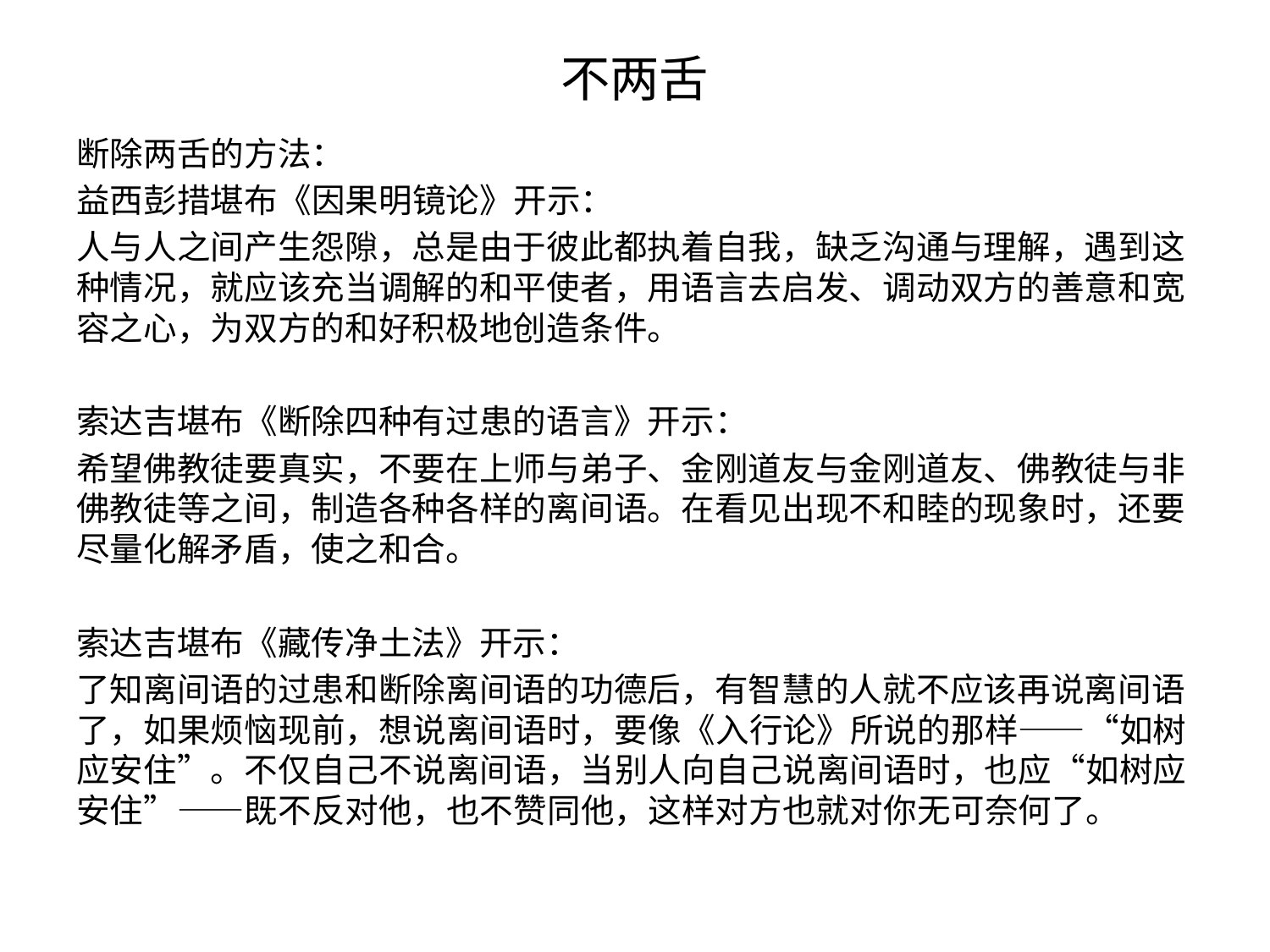

# 不两舌
断除两舌的方法：
益西彭措堪布《因果明镜论》开示：
人与人之间产生怨隙，总是由于彼此都执着自我，缺乏沟通与理解，遇到这种情况，就应该充当调解的和平使者，用语言去启发、调动双方的善意和宽容之心，为双方的和好积极地创造条件。

索达吉堪布《断除四种有过患的语言》开示：
希望佛教徒要真实，不要在上师与弟子、金刚道友与金刚道友、佛教徒与非佛教徒等之间，制造各种各样的离间语。在看见出现不和睦的现象时，还要尽量化解矛盾，使之和合。

索达吉堪布《藏传净土法》开示：
了知离间语的过患和断除离间语的功德后，有智慧的人就不应该再说离间语了，如果烦恼现前，想说离间语时，要像《入行论》所说的那样——“如树应安住”。不仅自己不说离间语，当别人向自己说离间语时，也应“如树应安住”——既不反对他，也不赞同他，这样对方也就对你无可奈何了。